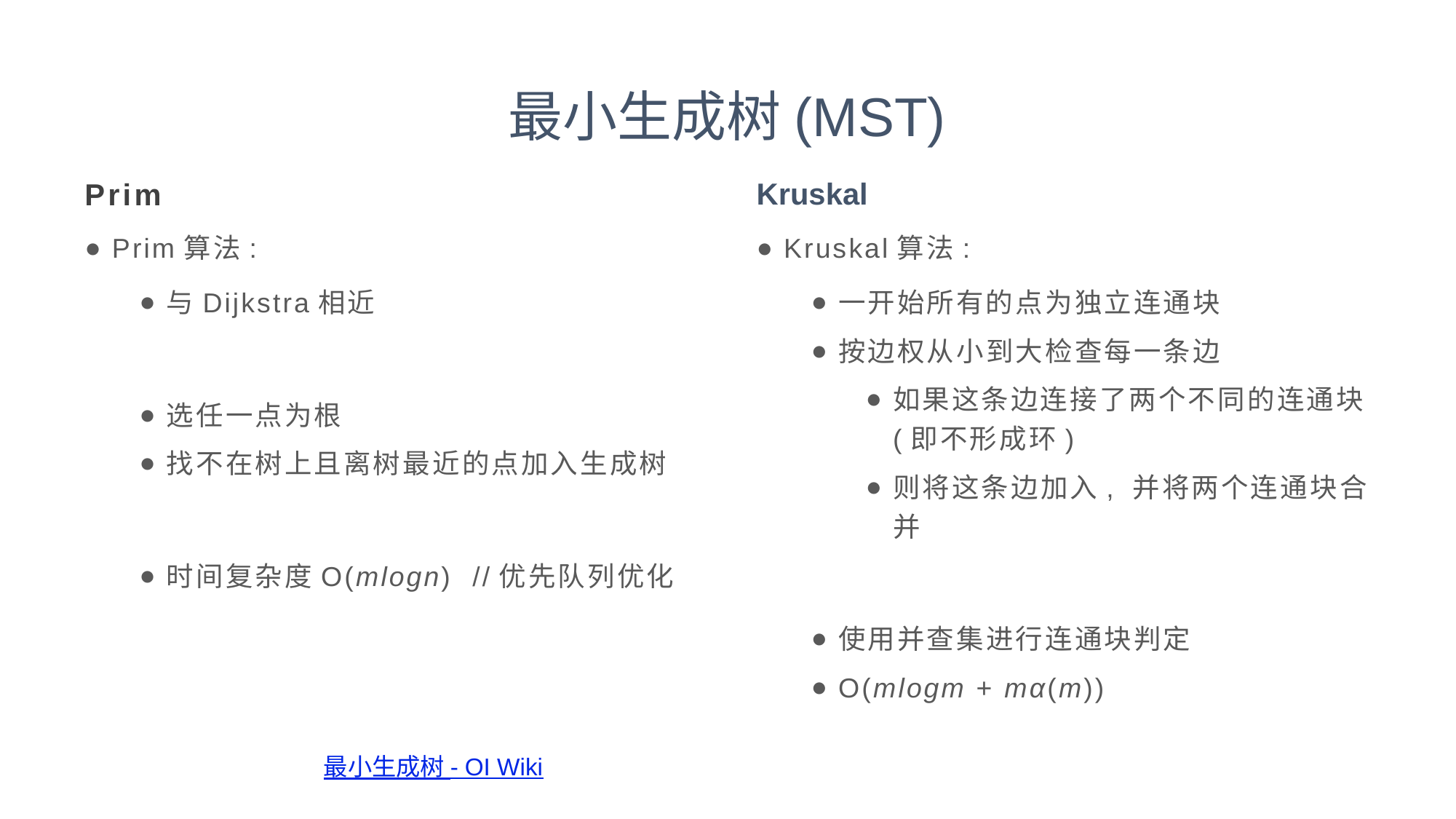

# 最小生成树(MST)
Kruskal
Prim
Prim算法:
与Dijkstra相近

选任一点为根
找不在树上且离树最近的点加入生成树

时间复杂度O(mlogn)  //优先队列优化

Kruskal算法:
一开始所有的点为独立连通块
按边权从小到大检查每一条边
如果这条边连接了两个不同的连通块(即不形成环)
则将这条边加入, 并将两个连通块合并

使用并查集进行连通块判定
O(mlogm + mα(m))
最小生成树 - OI Wiki